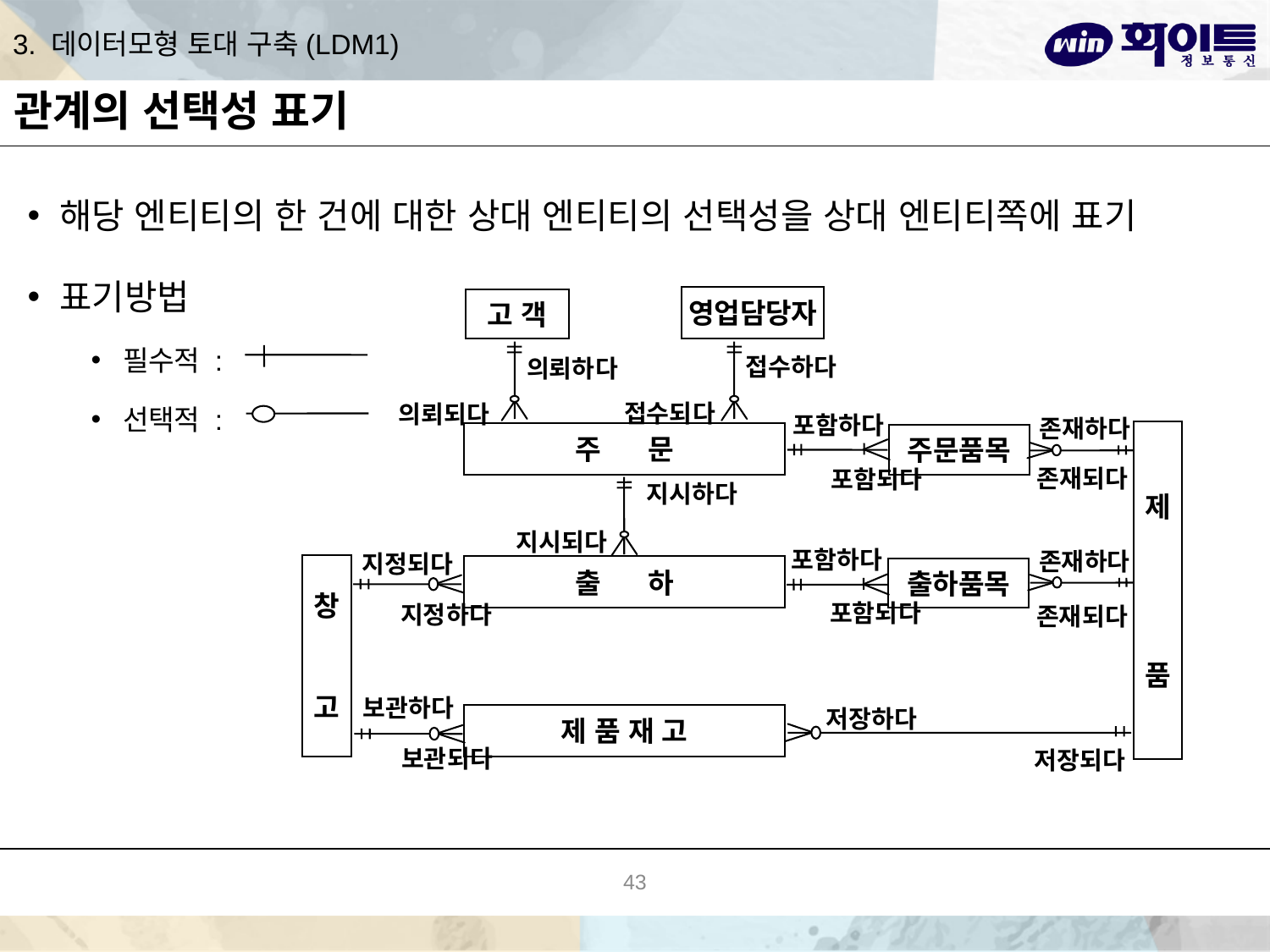

# 3. 데이터모형 토대 구축(LDM1)
관계의 선택성 표기
해당 엔티티의 한 건에 대한 상대 엔티티의 선택성을 상대 엔티티쪽에 표기
표기방법
필수적 :
선택적 :
영업담당자
고 객

접수하다
의뢰하다
접수되다
의뢰되다
포함하다
존재하다
제

품
주      문
주문품목

존재되다
포함되다
지시하다

지시되다
포함하다
존재하다
지정되다
창

고
출      하
출하품목

포함되다
지정하다
존재되다
보관하다
저장하다
제 품 재 고

보관되다
저장되다
43